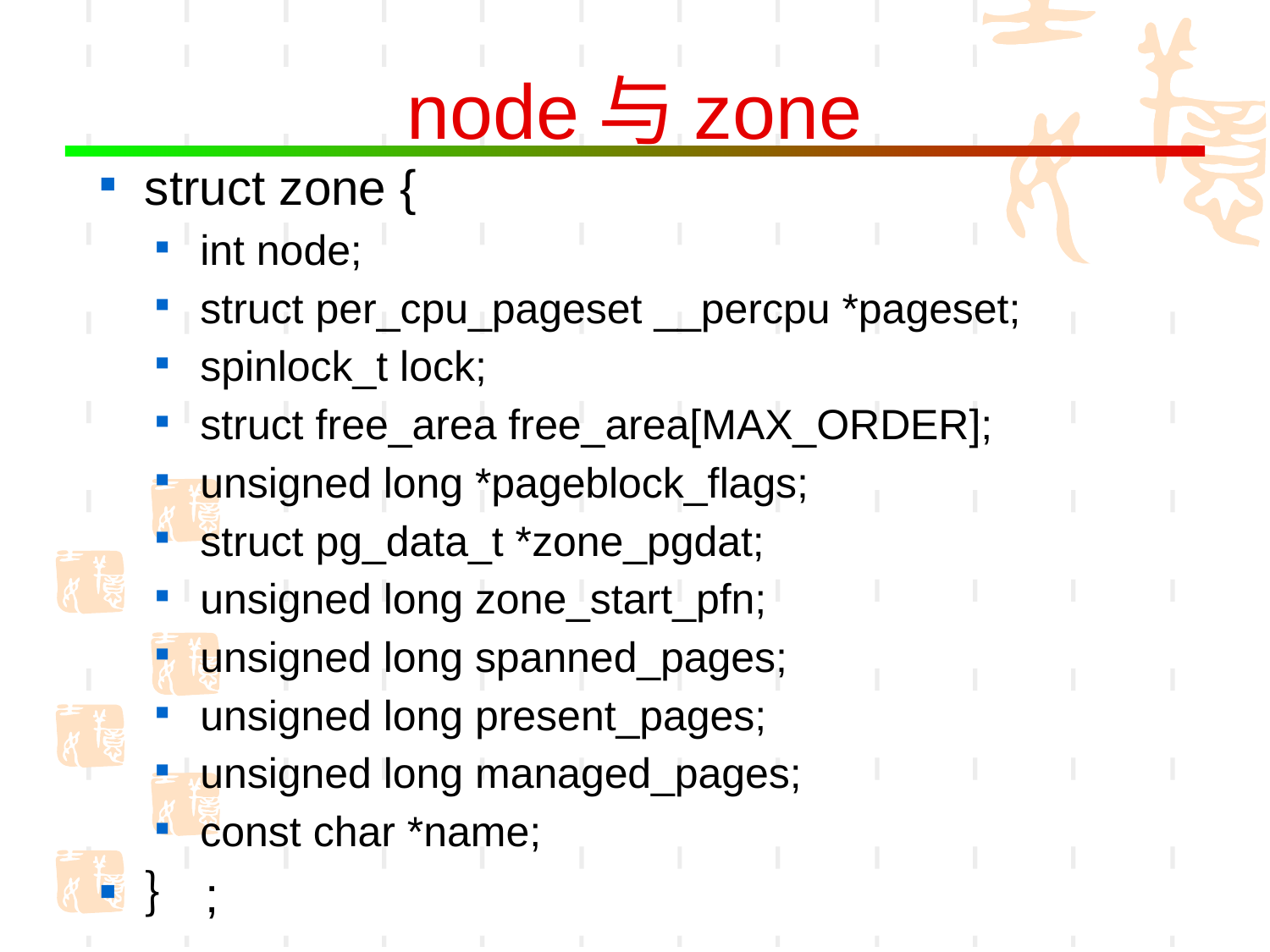

# node与zone
struct zone {
int node;
struct per_cpu_pageset __percpu *pageset;
spinlock_t lock;
struct free_area free_area[MAX_ORDER];
unsigned long *pageblock_flags;
struct pg_data_t *zone_pgdat;
unsigned long zone_start_pfn;
unsigned long spanned_pages;
unsigned long present_pages;
unsigned long managed_pages;
const char *name;
｝;